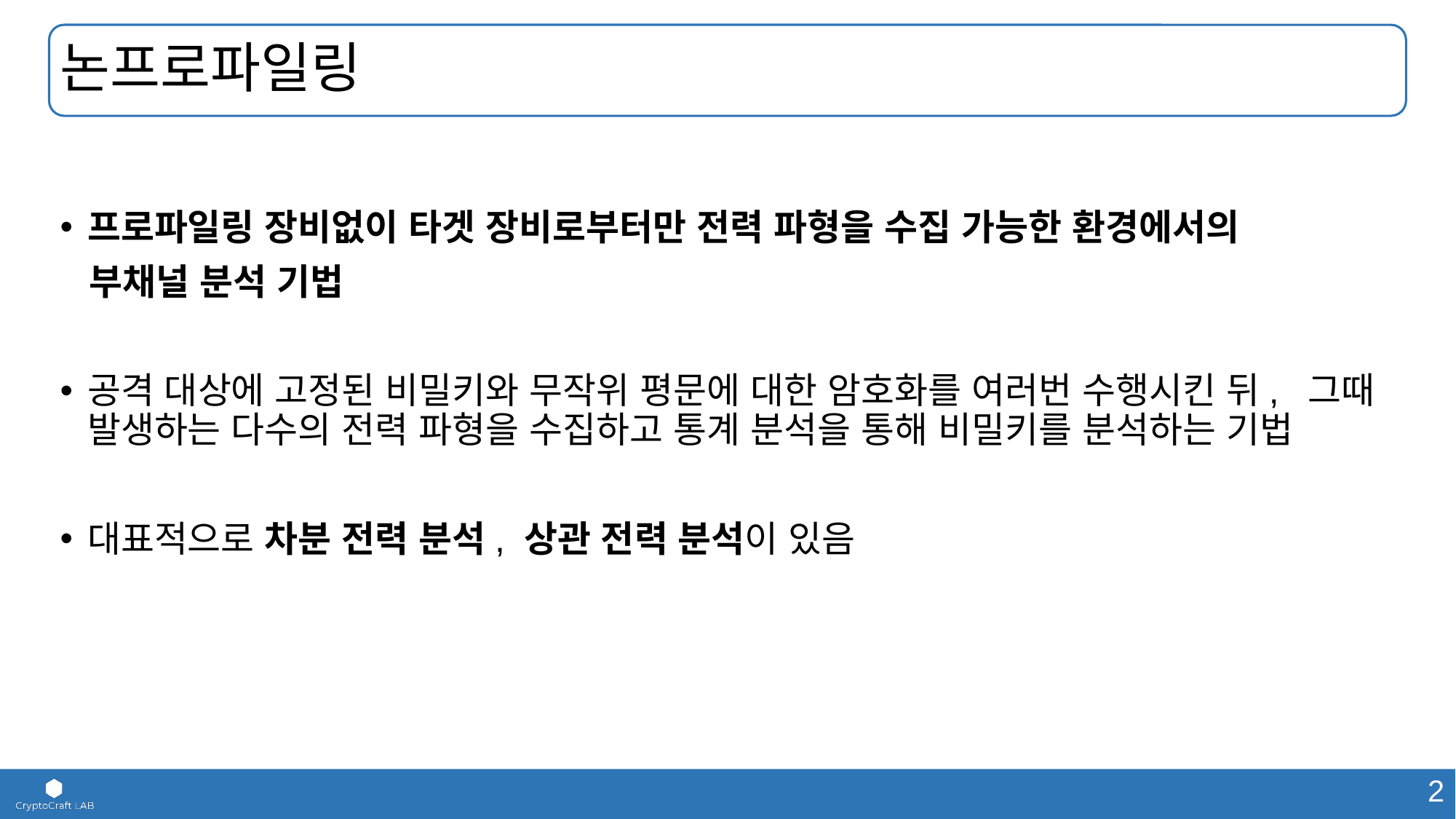

# 논프로파일링

프로파일링 장비없이 타겟 장비로부터만 전력 파형을 수집 가능한 환경에서의
  부채널 분석 기법

공격 대상에 고정된 비밀키와 무작위 평문에 대한 암호화를 여러번 수행시킨 뒤,  그때 발생하는 다수의 전력 파형을 수집하고 통계 분석을 통해 비밀키를 분석하는 기법

대표적으로 차분 전력 분석, 상관 전력 분석이 있음